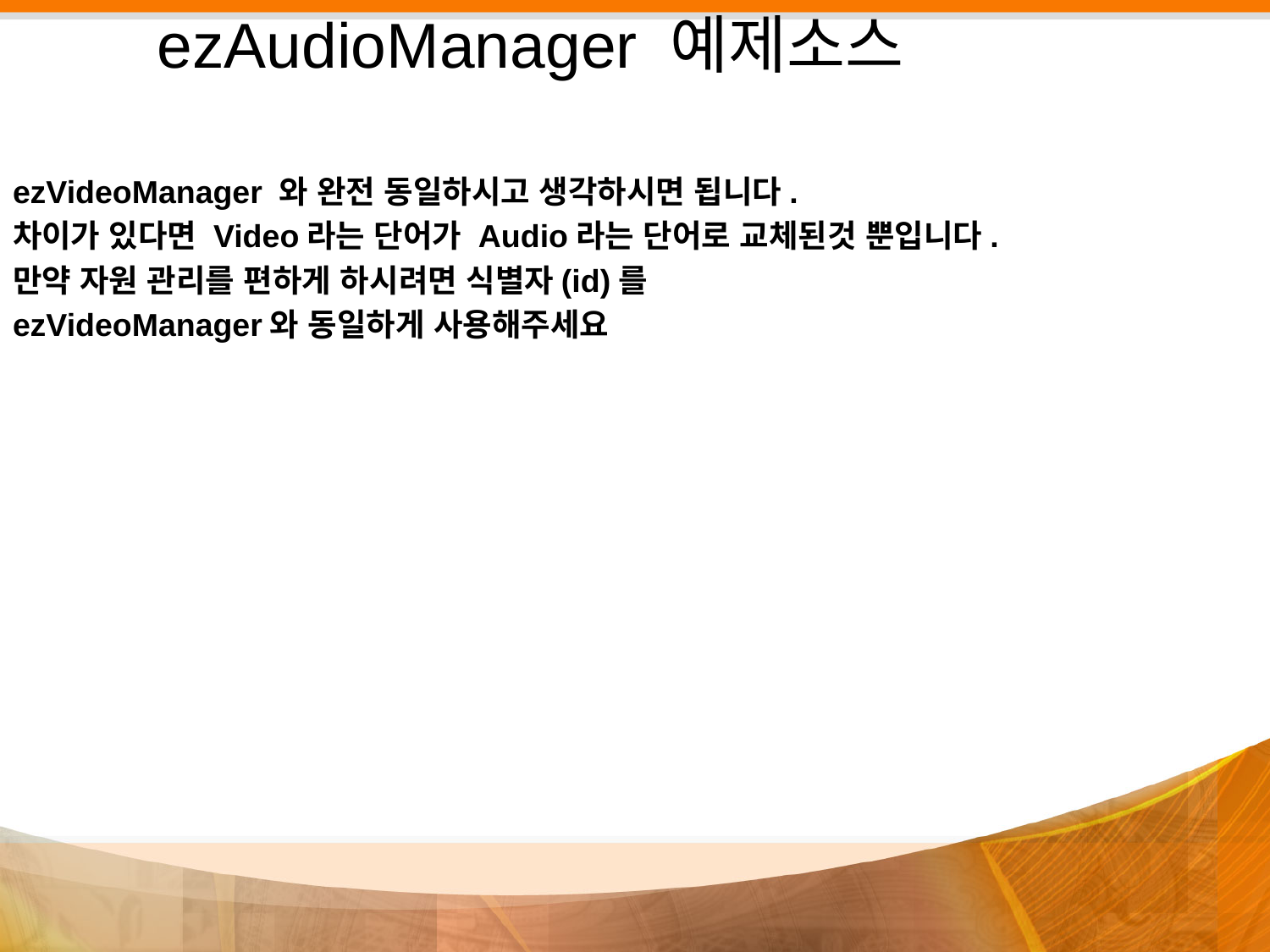

# ezAudioManager 예제소스

ezVideoManager 와 완전 동일하시고 생각하시면 됩니다.
차이가 있다면 Video라는 단어가 Audio라는 단어로 교체된것 뿐입니다.
만약 자원 관리를 편하게 하시려면 식별자(id)를
ezVideoManager와 동일하게 사용해주세요